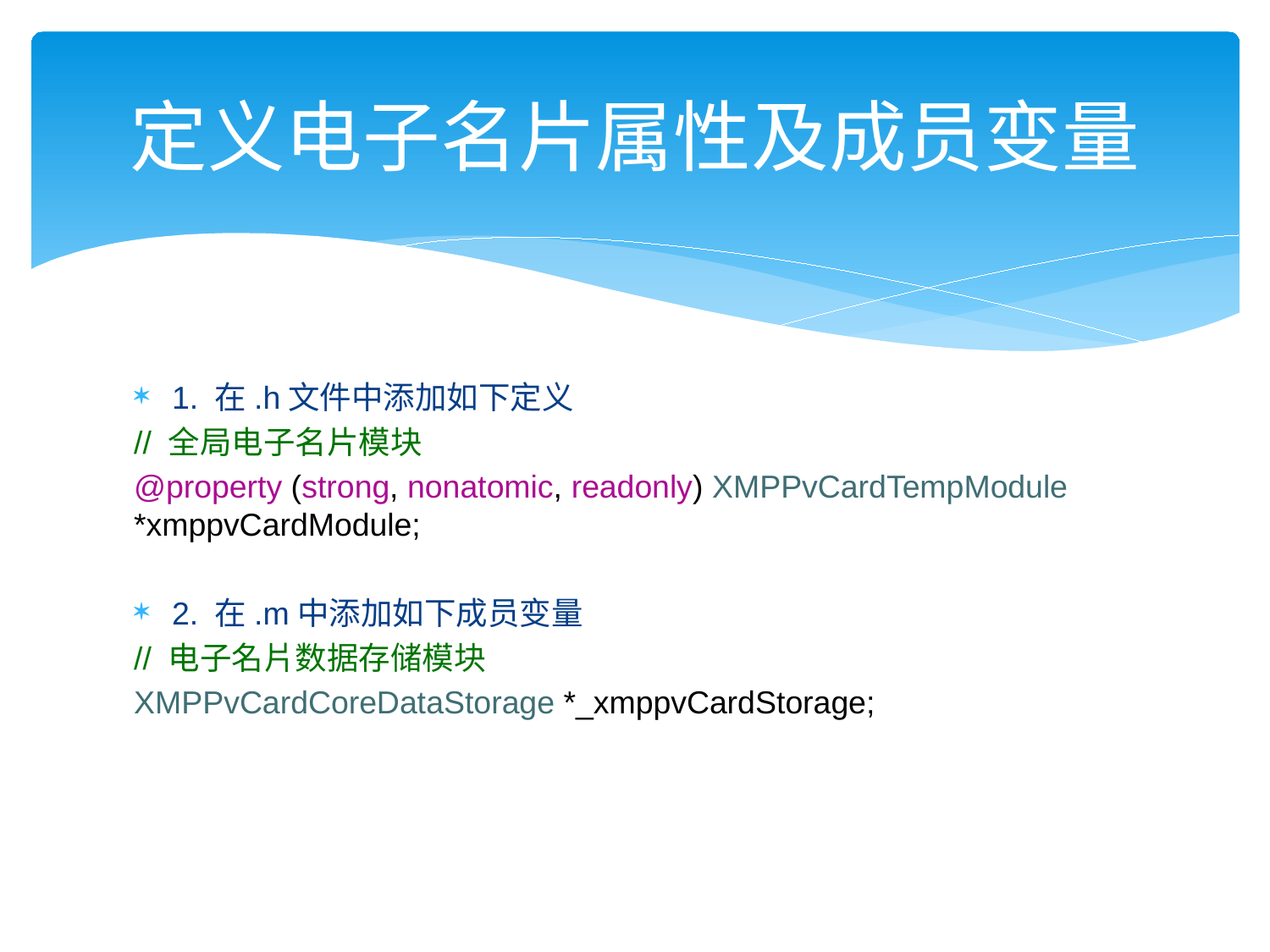

# 定义电子名片属性及成员变量
1. 在.h文件中添加如下定义
// 全局电子名片模块
@property (strong, nonatomic, readonly) XMPPvCardTempModule *xmppvCardModule;

2. 在.m中添加如下成员变量
// 电子名片数据存储模块
XMPPvCardCoreDataStorage *_xmppvCardStorage;